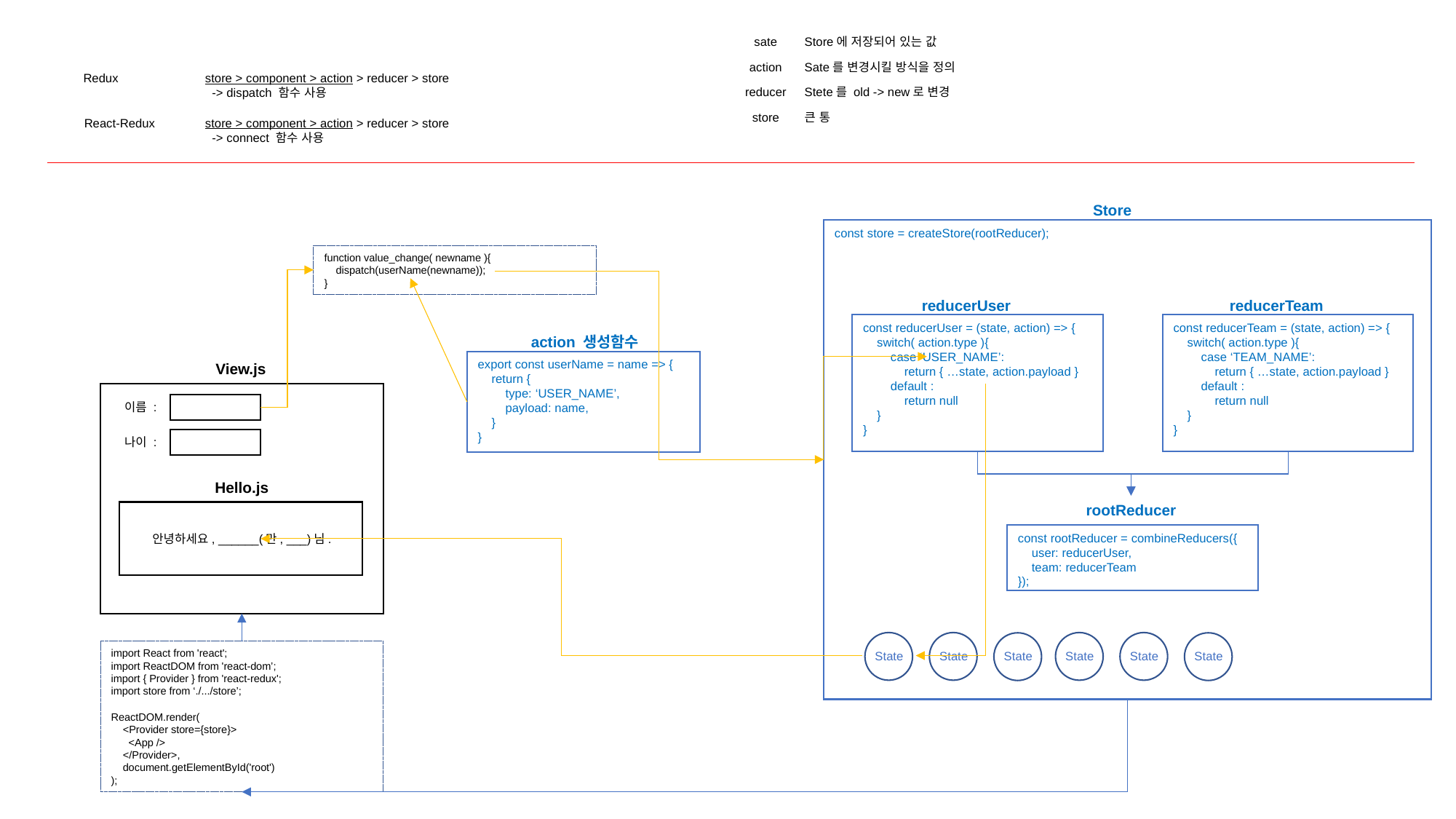

sate
Store에 저장되어 있는 값
action
Sate를 변경시킬 방식을 정의
Redux
store > component > action > reducer > store
  -> dispatch 함수 사용
reducer
Stete를 old -> new로 변경
store
큰 통
React-Redux
store > component > action > reducer > store
  -> connect 함수 사용
Store
const store = createStore(rootReducer);
function value_change( newname ){
    dispatch(userName(newname));
}
reducerUser
reducerTeam
const reducerUser = (state, action) => {
    switch( action.type ){
        case ‘USER_NAME’:
            return { …state, action.payload }
        default :
            return null
    }
}
const reducerTeam = (state, action) => {
    switch( action.type ){
        case ‘TEAM_NAME’:
            return { …state, action.payload }
        default :
            return null
    }
}
action 생성함수
export const userName = name => {
    return {
        type: ‘USER_NAME’,
        payload: name,
    }
}
View.js

이름 :

나이 :

Hello.js
rootReducer

const rootReducer = combineReducers({
    user: reducerUser,
    team: reducerTeam
});
안녕하세요, ______(만, ___)님.

State

State

State

State

State

State
import React from 'react';
import ReactDOM from 'react-dom’;
import { Provider } from 'react-redux';
import store from ‘./.../store’;

ReactDOM.render(
    <Provider store={store}>
      <App />
    </Provider>,
    document.getElementById('root')
);